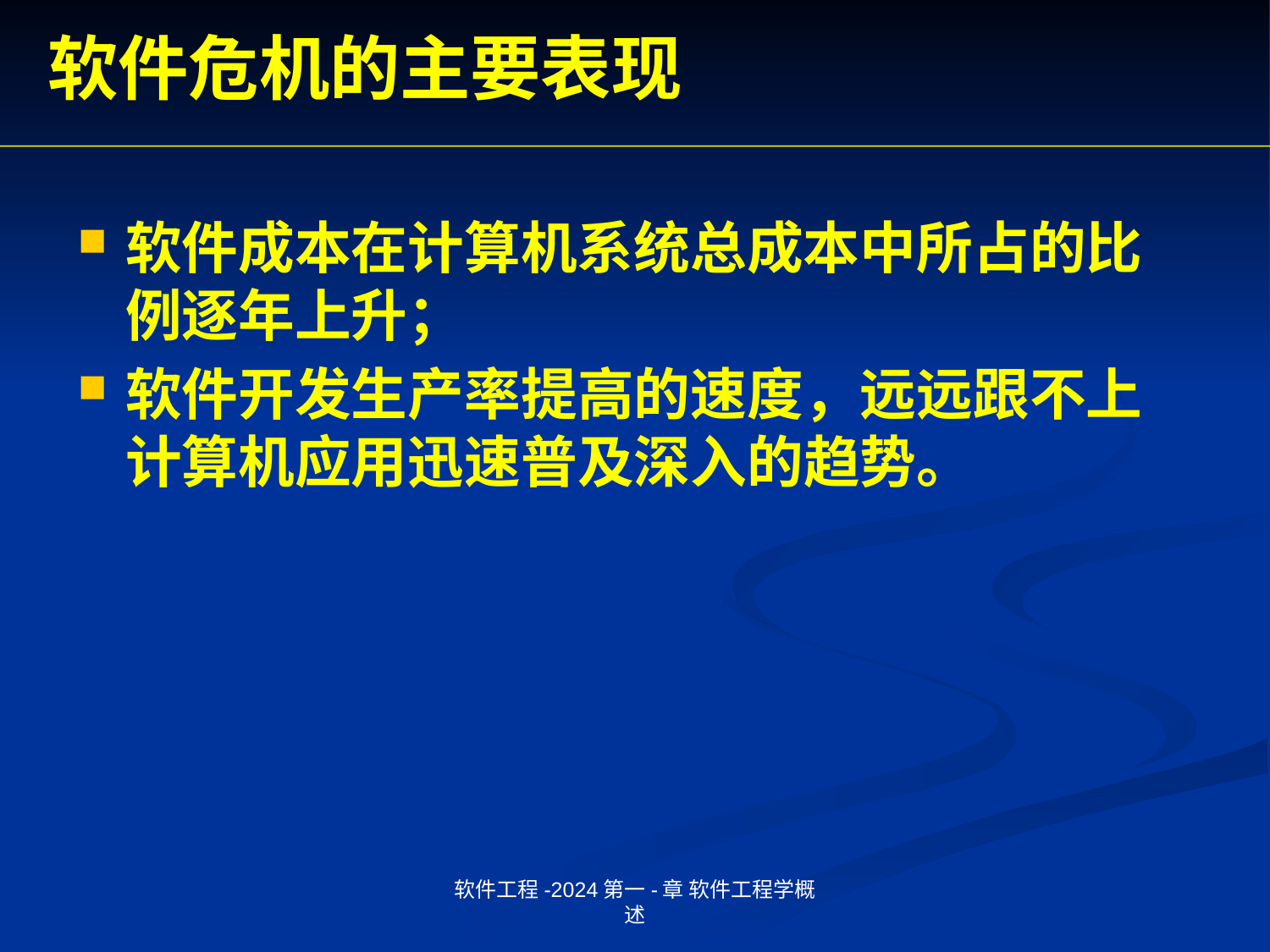

# 软件危机的主要表现

软件成本在计算机系统总成本中所占的比例逐年上升；
软件开发生产率提高的速度，远远跟不上计算机应用迅速普及深入的趋势。
软件工程-2024第一-章 软件工程学概述
23